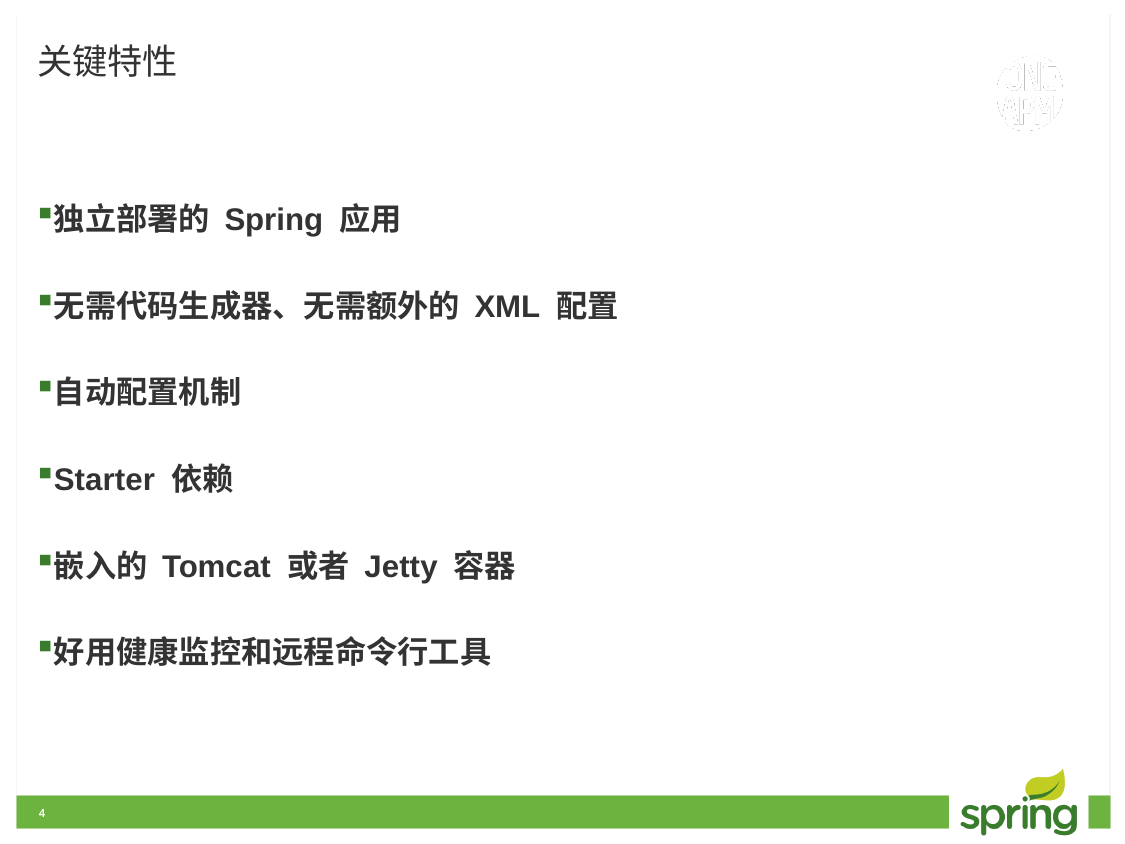

# 关键特性
独立部署的 Spring 应用
无需代码生成器、无需额外的 XML 配置
自动配置机制
Starter 依赖
嵌入的 Tomcat 或者 Jetty 容器
好用健康监控和远程命令行工具